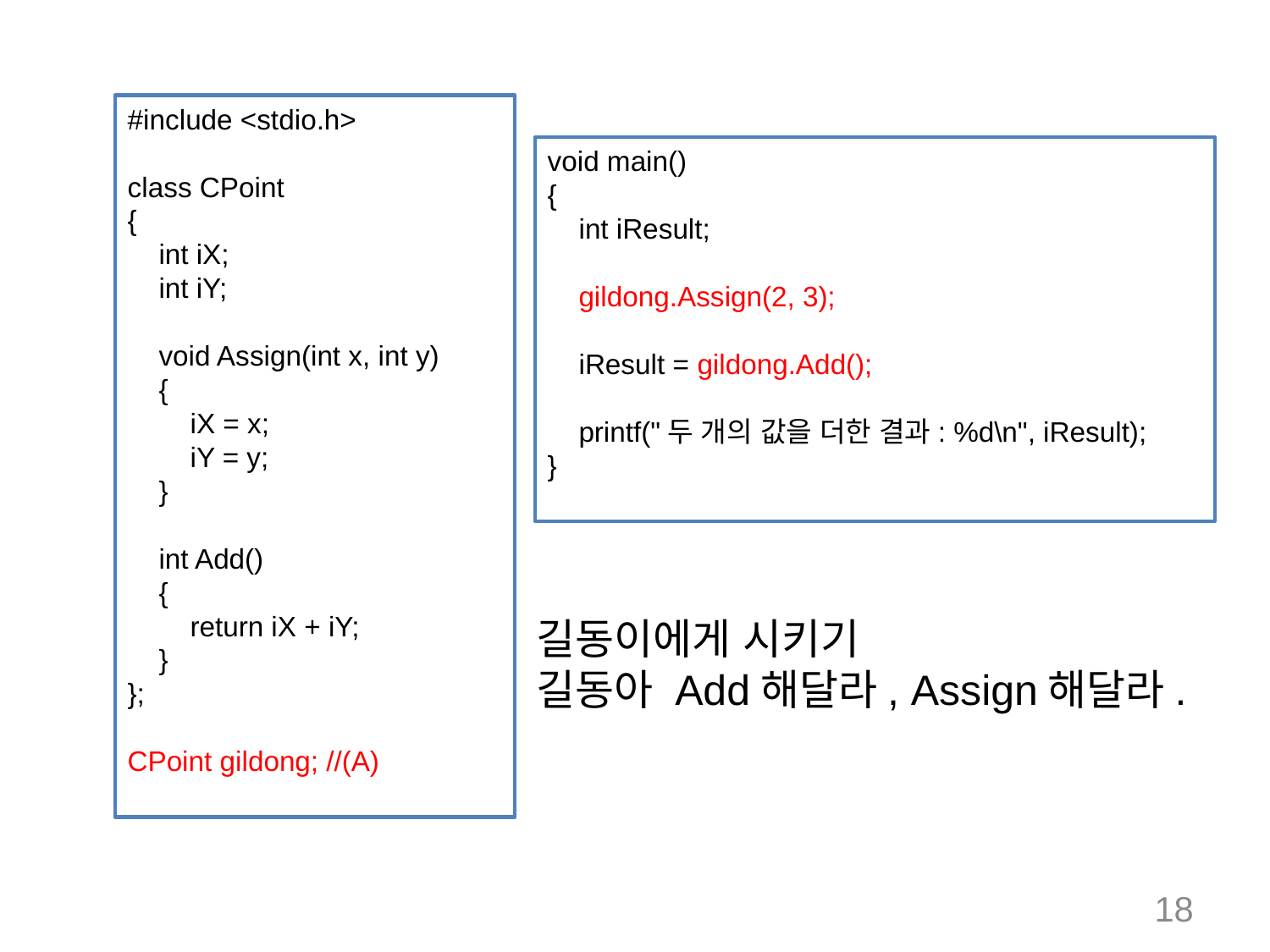

#include <stdio.h>

class CPoint
{
    int iX;
    int iY;

    void Assign(int x, int y)
    {
        iX = x;
        iY = y;
    }

    int Add()
    {
        return iX + iY;
    }
};

CPoint gildong; //(A)

void main()
{
    int iResult;

    gildong.Assign(2, 3);

    iResult = gildong.Add();

    printf("두 개의 값을 더한 결과: %d\n", iResult);
}

길동이에게 시키기
길동아 Add해달라, Assign해달라.
18